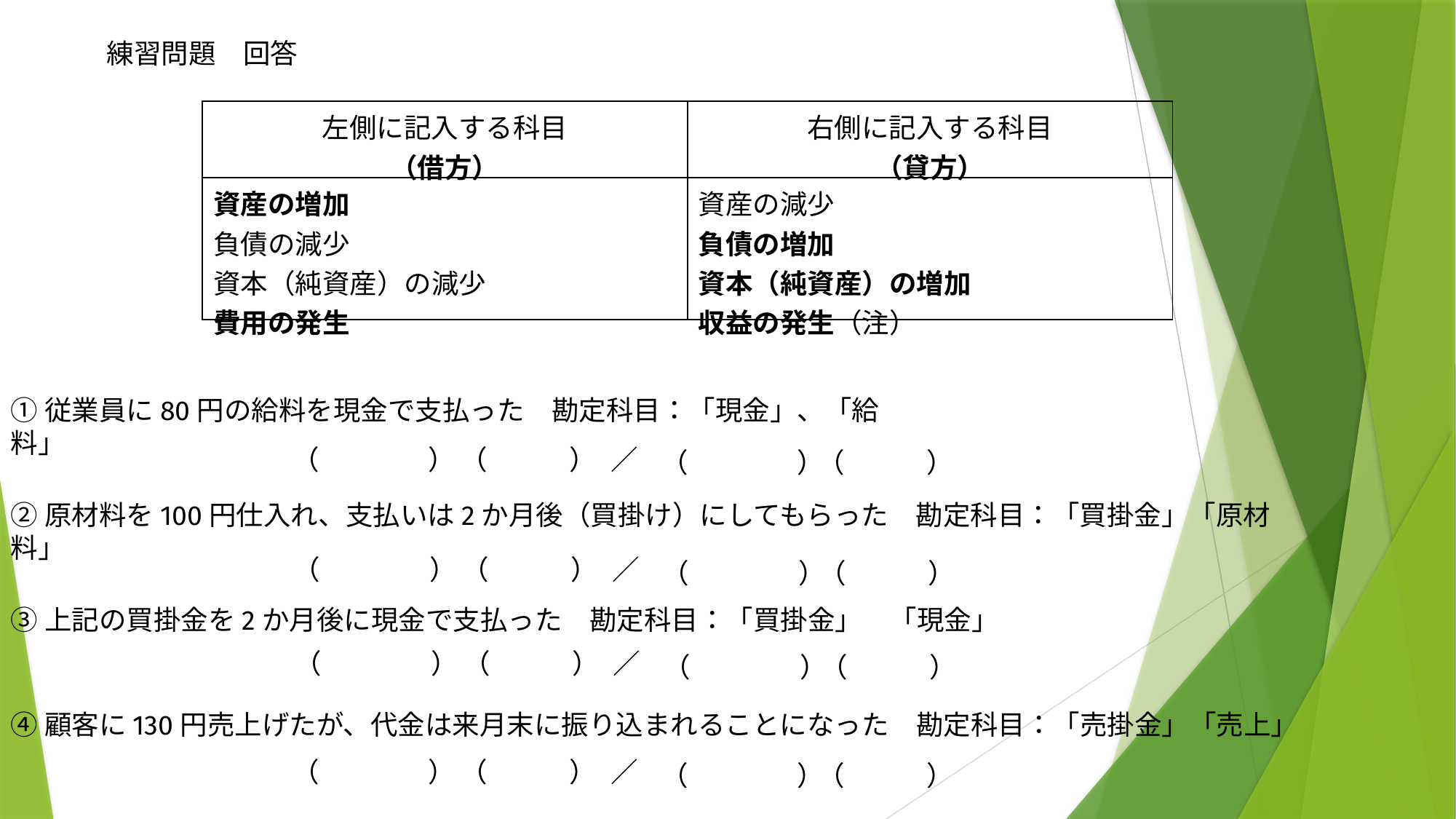

練習問題　回答
| 左側に記入する科目 （借方） | 右側に記入する科目 （貸方） |
| --- | --- |
| 資産の増加 負債の減少 資本（純資産）の減少 費用の発生 | 資産の減少 負債の増加 資本（純資産）の増加 収益の発生（注） |
①従業員に80円の給料を現金で支払った　勘定科目：「現金」、「給料」
（　　　　）
（　　　）
／
（　　　　）
（　　　）
②原材料を100円仕入れ、支払いは2か月後（買掛け）にしてもらった　勘定科目：「買掛金」「原材料」
（　　　　）
（　　　）
／
（　　　　）
（　　　）
③上記の買掛金を2か月後に現金で支払った　勘定科目：「買掛金」　「現金」
（　　　　）
（　　　）
／
（　　　　）
（　　　）
④顧客に130円売上げたが、代金は来月末に振り込まれることになった　勘定科目：「売掛金」「売上」
（　　　　）
（　　　）
／
（　　　　）
（　　　）